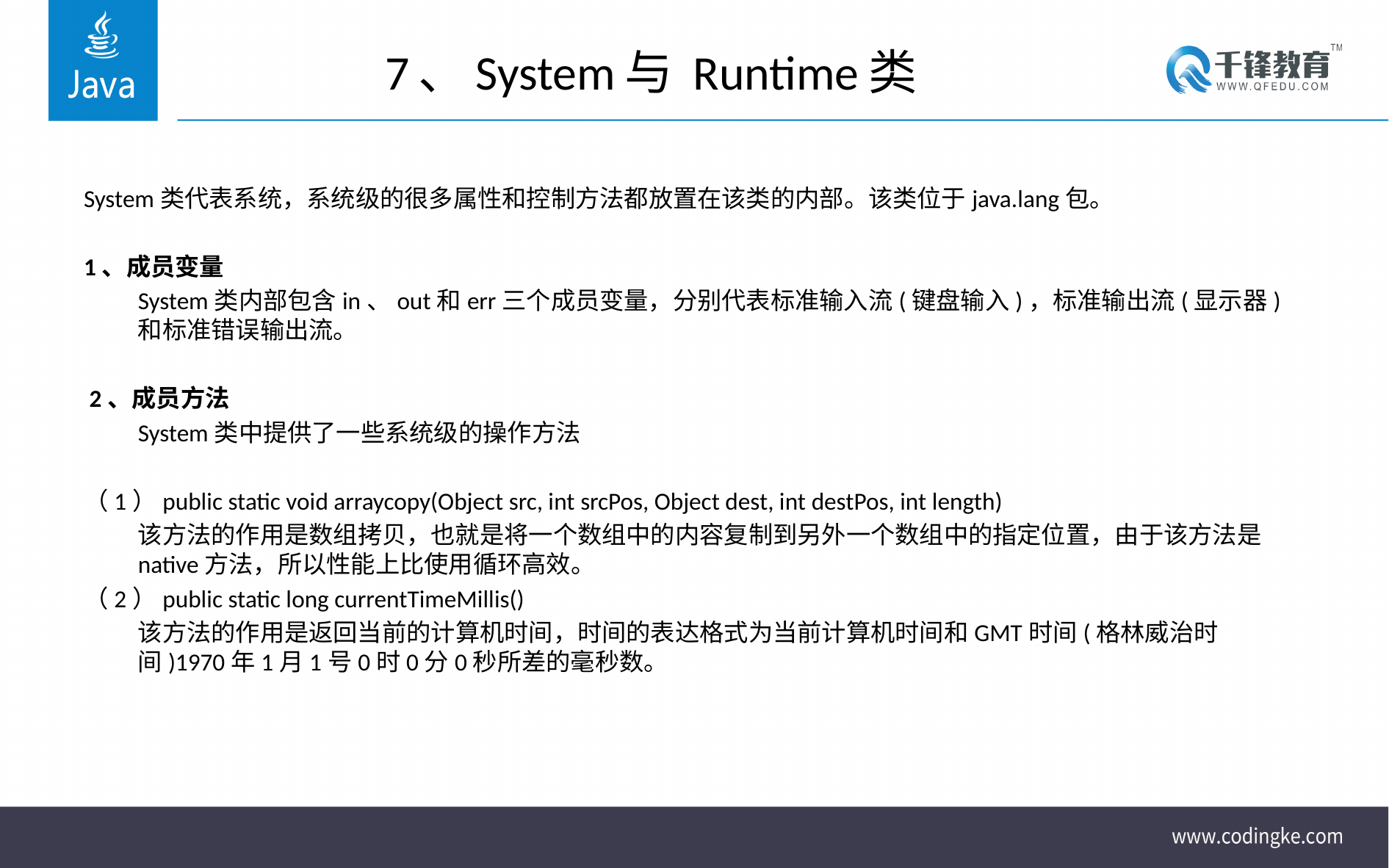

# 7、System与 Runtime类
System类代表系统，系统级的很多属性和控制方法都放置在该类的内部。该类位于java.lang包。

1、成员变量
	System类内部包含in、out和err三个成员变量，分别代表标准输入流(键盘输入)，标准输出流(显示器)和标准错误输出流。

 2、成员方法
	System类中提供了一些系统级的操作方法

（1）public static void arraycopy(Object src, int srcPos, Object dest, int destPos, int length)
	该方法的作用是数组拷贝，也就是将一个数组中的内容复制到另外一个数组中的指定位置，由于该方法是native方法，所以性能上比使用循环高效。
（2）public static long currentTimeMillis()
	该方法的作用是返回当前的计算机时间，时间的表达格式为当前计算机时间和GMT时间(格林威治时间)1970年1月1号0时0分0秒所差的毫秒数。